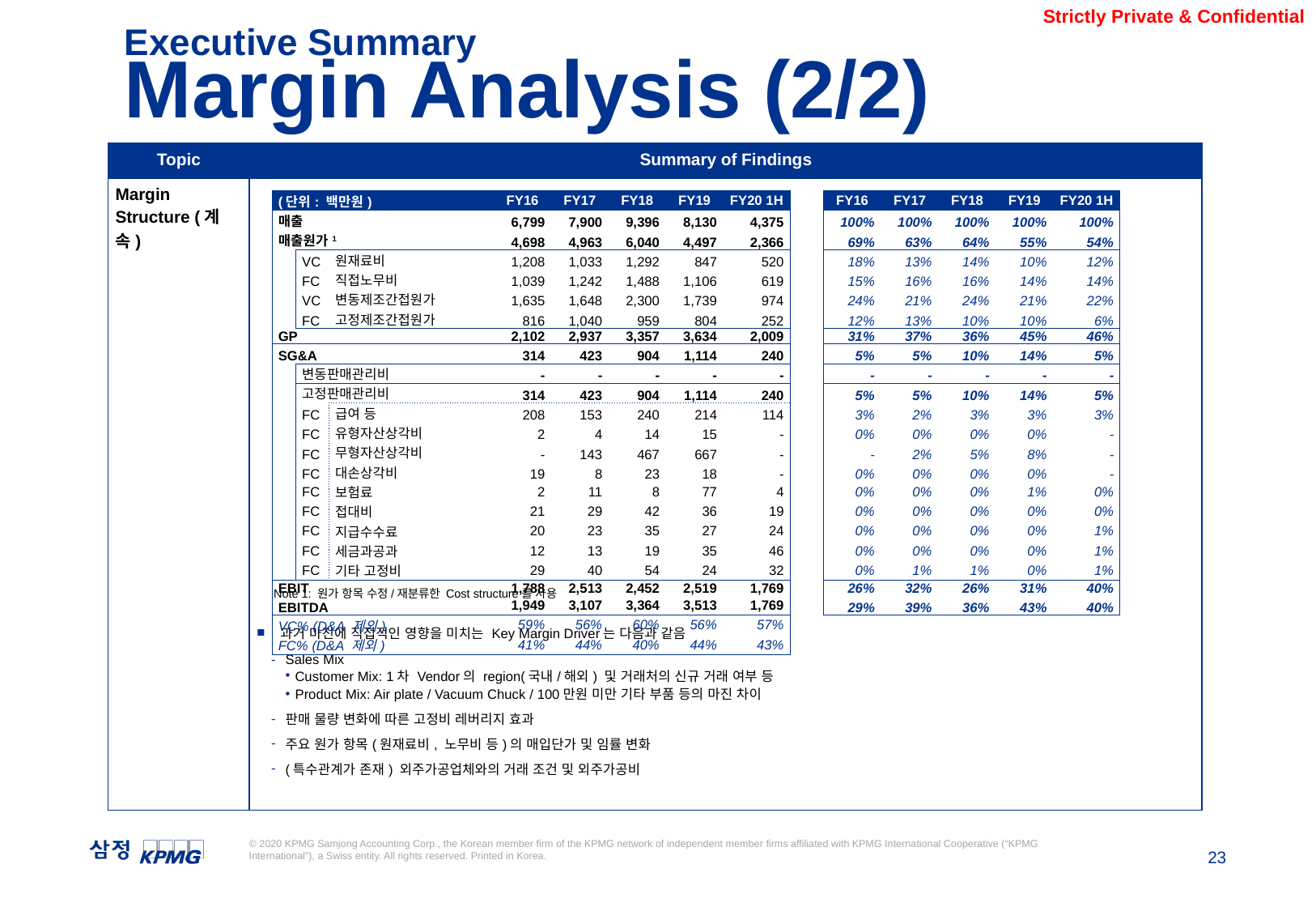

Executive Summary
Margin Analysis (2/2)
| Topic | Summary of Findings |
| --- | --- |
| Margin Structure (계속) | 과거 마진에 직접적인 영향을 미치는 Key Margin Driver는 다음과 같음 Sales Mix Customer Mix: 1차 Vendor의 region(국내/해외) 및 거래처의 신규 거래 여부 등 Product Mix: Air plate / Vacuum Chuck / 100만원 미만 기타 부품 등의 마진 차이 판매 물량 변화에 따른 고정비 레버리지 효과 주요 원가 항목(원재료비, 노무비 등)의 매입단가 및 임률 변화 (특수관계가 존재) 외주가공업체와의 거래 조건 및 외주가공비 |
| (단위: 백만원) |  |  |  | FY16 | FY17 | FY18 | FY19 | FY20 1H |  | FY16 | FY17 | FY18 | FY19 | FY20 1H |
| --- | --- | --- | --- | --- | --- | --- | --- | --- | --- | --- | --- | --- | --- | --- |
| 매출 |  |  |  | 6,799 | 7,900 | 9,396 | 8,130 | 4,375 |  | 100% | 100% | 100% | 100% | 100% |
| 매출원가1 |  |  |  | 4,698 | 4,963 | 6,040 | 4,497 | 2,366 |  | 69% | 63% | 64% | 55% | 54% |
|  | VC | 원재료비 |  | 1,208 | 1,033 | 1,292 | 847 | 520 |  | 18% | 13% | 14% | 10% | 12% |
|  | FC | 직접노무비 |  | 1,039 | 1,242 | 1,488 | 1,106 | 619 |  | 15% | 16% | 16% | 14% | 14% |
|  | VC | 변동제조간접원가 |  | 1,635 | 1,648 | 2,300 | 1,739 | 974 |  | 24% | 21% | 24% | 21% | 22% |
|  | FC | 고정제조간접원가 |  | 816 | 1,040 | 959 | 804 | 252 |  | 12% | 13% | 10% | 10% | 6% |
| GP |  |  |  | 2,102 | 2,937 | 3,357 | 3,634 | 2,009 |  | 31% | 37% | 36% | 45% | 46% |
| SG&A |  |  |  | 314 | 423 | 904 | 1,114 | 240 |  | 5% | 5% | 10% | 14% | 5% |
|  | 변동판매관리비 |  |  | - | - | - | - | - |  | - | - | - | - | - |
|  | 고정판매관리비 |  |  | 314 | 423 | 904 | 1,114 | 240 |  | 5% | 5% | 10% | 14% | 5% |
|  | FC | 급여 등 |  | 208 | 153 | 240 | 214 | 114 |  | 3% | 2% | 3% | 3% | 3% |
|  | FC | 유형자산상각비 |  | 2 | 4 | 14 | 15 | - |  | 0% | 0% | 0% | 0% | - |
|  | FC | 무형자산상각비 |  | - | 143 | 467 | 667 | - |  | - | 2% | 5% | 8% | - |
|  | FC | 대손상각비 |  | 19 | 8 | 23 | 18 | - |  | 0% | 0% | 0% | 0% | - |
|  | FC | 보험료 |  | 2 | 11 | 8 | 77 | 4 |  | 0% | 0% | 0% | 1% | 0% |
|  | FC | 접대비 |  | 21 | 29 | 42 | 36 | 19 |  | 0% | 0% | 0% | 0% | 0% |
|  | FC | 지급수수료 |  | 20 | 23 | 35 | 27 | 24 |  | 0% | 0% | 0% | 0% | 1% |
|  | FC | 세금과공과 |  | 12 | 13 | 19 | 35 | 46 |  | 0% | 0% | 0% | 0% | 1% |
|  | FC | 기타 고정비 |  | 29 | 40 | 54 | 24 | 32 |  | 0% | 1% | 1% | 0% | 1% |
| EBIT |  |  |  | 1,788 | 2,513 | 2,452 | 2,519 | 1,769 |  | 26% | 32% | 26% | 31% | 40% |
| EBITDA |  |  |  | 1,949 | 3,107 | 3,364 | 3,513 | 1,769 |  | 29% | 39% | 36% | 43% | 40% |
| VC% (D&A 제외) |  |  |  | 59% | 56% | 60% | 56% | 57% |  |  |  |  |  |  |
| FC% (D&A 제외) |  |  |  | 41% | 44% | 40% | 44% | 43% |  |  |  |  |  |  |
Note 1: 원가 항목 수정/재분류한 Cost structure를 사용